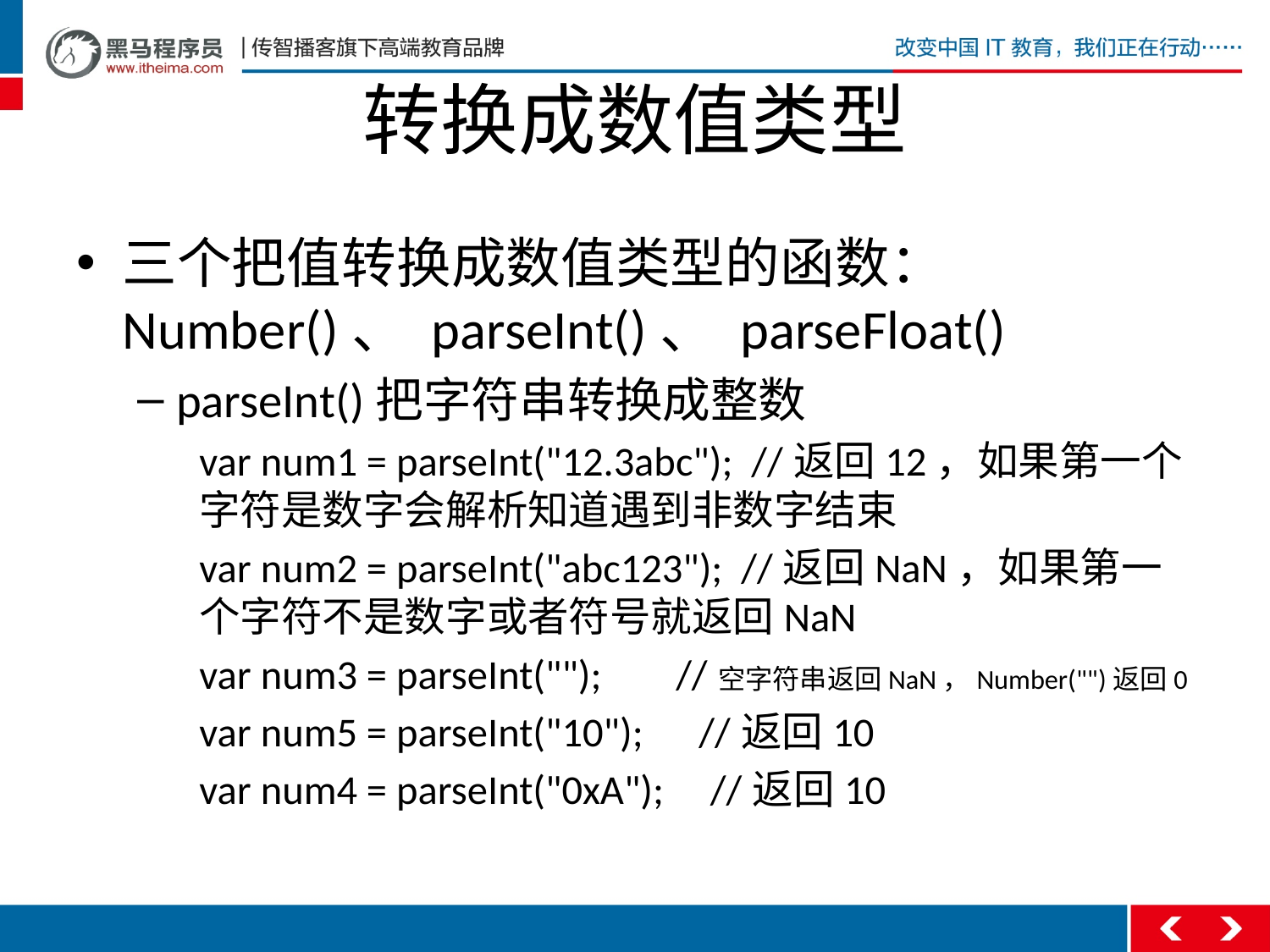

# 转换成数值类型
三个把值转换成数值类型的函数：Number()、 parseInt()、 parseFloat()
parseInt()把字符串转换成整数
var num1 = parseInt("12.3abc");  //返回12，如果第一个字符是数字会解析知道遇到非数字结束
var num2 = parseInt("abc123");  //返回NaN，如果第一个字符不是数字或者符号就返回NaN
var num3 = parseInt("");        //空字符串返回NaN，Number("")返回0
var num5 = parseInt("10");      //返回10
var num4 = parseInt("0xA");     //返回10